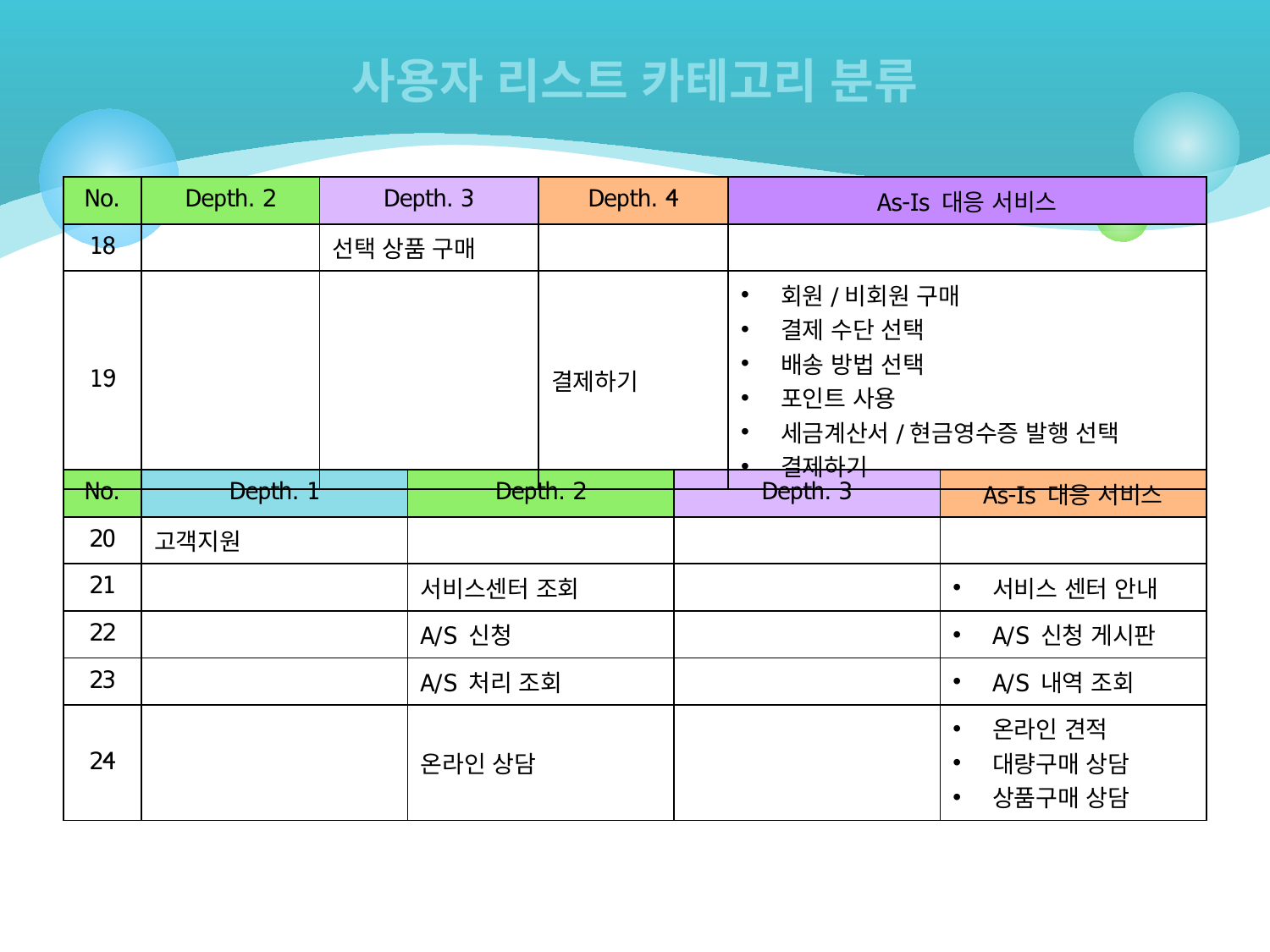

# 사용자 리스트 카테고리 분류
| No. | Depth. 2 | Depth. 3 | Depth. 4 | As-Is 대응 서비스 |
| --- | --- | --- | --- | --- |
| 18 |  | 선택 상품 구매 |  |  |
| 19 |  |  | 결제하기 | 회원/비회원 구매 결제 수단 선택 배송 방법 선택 포인트 사용 세금계산서/현금영수증 발행 선택 결제하기 |
| No. | Depth. 1 | Depth. 2 | Depth. 3 | As-Is 대응 서비스 |
| --- | --- | --- | --- | --- |
| 20 | 고객지원 |  |  |  |
| 21 |  | 서비스센터 조회 |  | 서비스 센터 안내 |
| 22 |  | A/S 신청 |  | A/S 신청 게시판 |
| 23 |  | A/S 처리 조회 |  | A/S 내역 조회 |
| 24 |  | 온라인 상담 |  | 온라인 견적 대량구매 상담 상품구매 상담 |